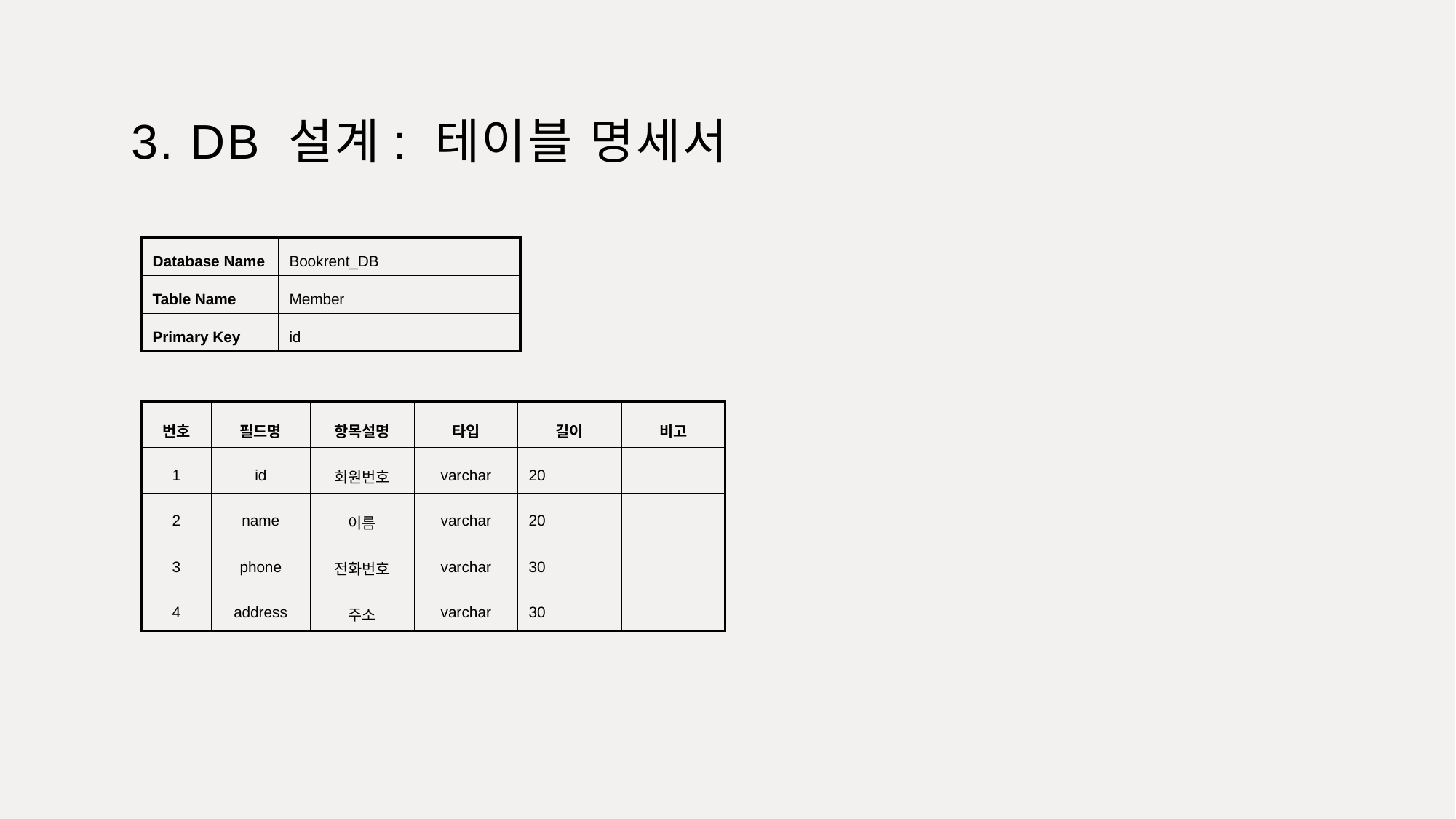

# 3. DB 설계: 테이블 명세서

| Database Name | Bookrent\_DB |
| --- | --- |
| Table Name | Member |
| Primary Key | id |

| 번호 | 필드명 | 항목설명 | 타입 | 길이 | 비고 |
| --- | --- | --- | --- | --- | --- |
| 1 | id | 회원번호 | varchar | 20 |  |
| 2 | name | 이름 | varchar | 20 |  |
| 3 | phone | 전화번호 | varchar | 30 |  |
| 4 | address | 주소 | varchar | 30 |  |